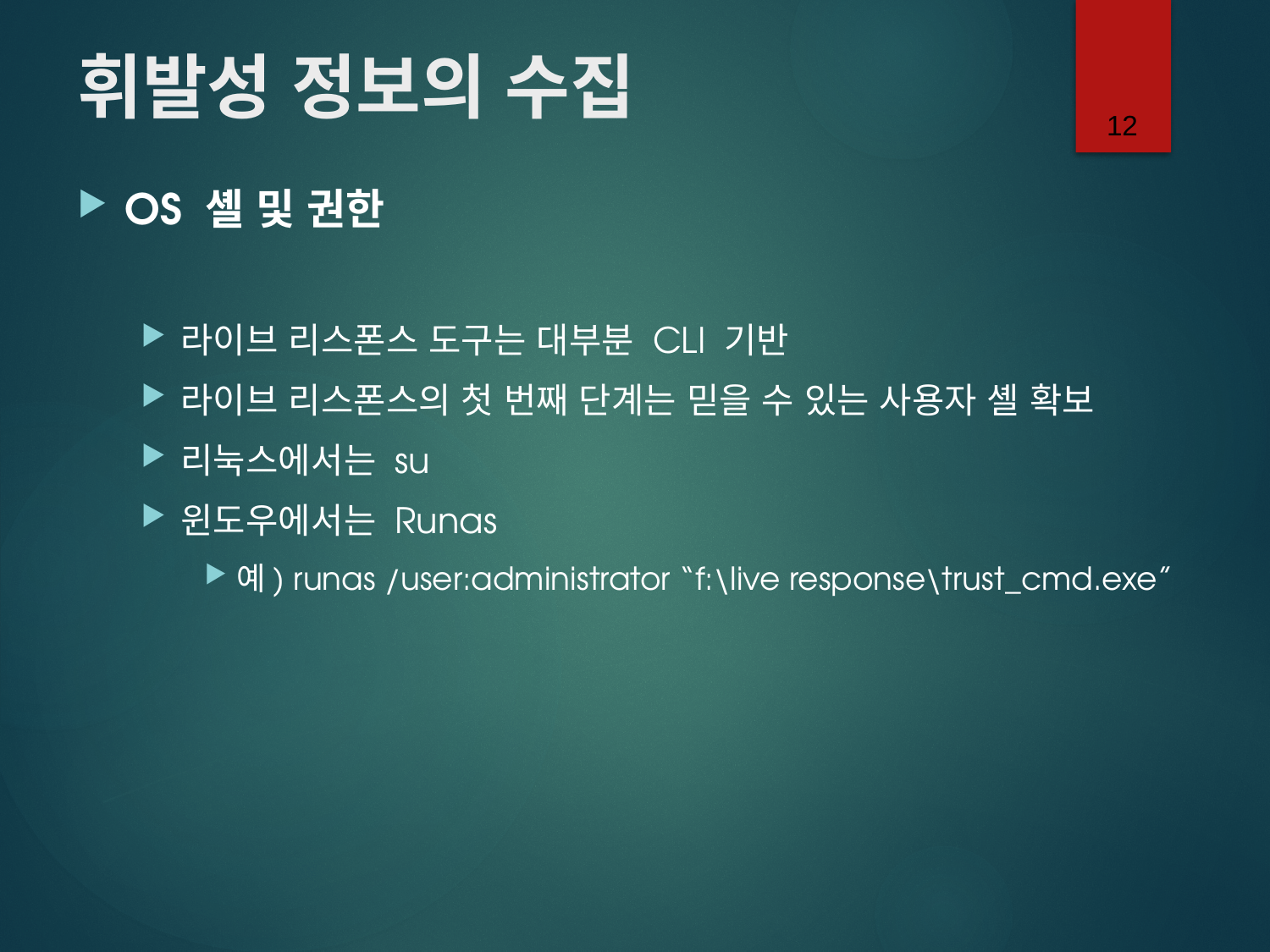

# 휘발성 정보의 수집
12
OS 셸 및 권한

라이브 리스폰스 도구는 대부분 CLI 기반
라이브 리스폰스의 첫 번째 단계는 믿을 수 있는 사용자 셸 확보
리눅스에서는 su
윈도우에서는 Runas
예) runas /user:administrator “f:\live response\trust_cmd.exe”